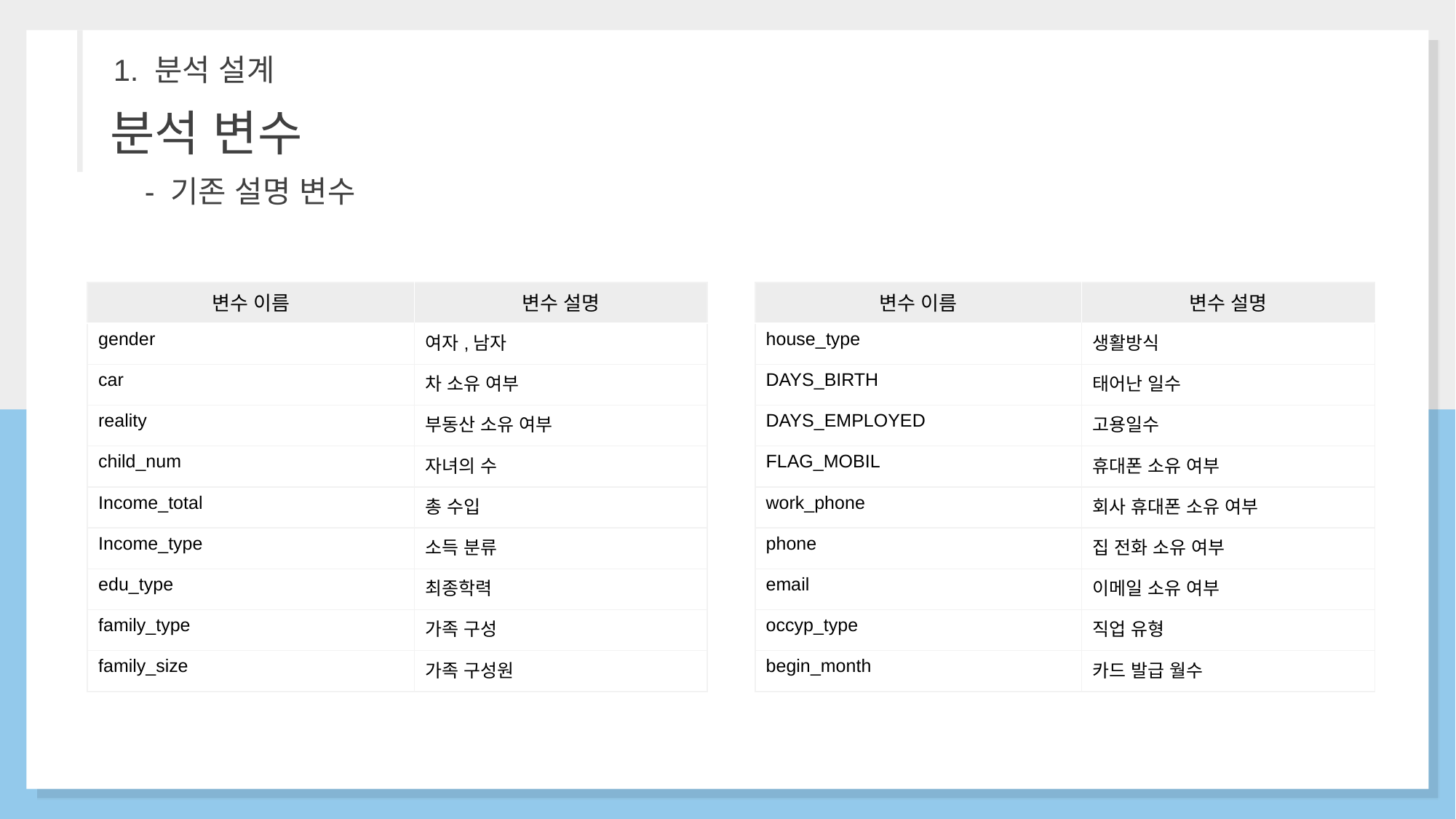

1. 분석 설계
분석 변수
- 기존 설명 변수
| 변수 이름 | 변수 설명 |
| --- | --- |
| gender | 여자,남자 |
| car | 차 소유 여부 |
| reality | 부동산 소유 여부 |
| child\_num | 자녀의 수 |
| Income\_total | 총 수입 |
| Income\_type | 소득 분류 |
| edu\_type | 최종학력 |
| family\_type | 가족 구성 |
| family\_size | 가족 구성원 |
| 변수 이름 | 변수 설명 |
| --- | --- |
| house\_type | 생활방식 |
| DAYS\_BIRTH | 태어난 일수 |
| DAYS\_EMPLOYED | 고용일수 |
| FLAG\_MOBIL | 휴대폰 소유 여부 |
| work\_phone | 회사 휴대폰 소유 여부 |
| phone | 집 전화 소유 여부 |
| email | 이메일 소유 여부 |
| occyp\_type | 직업 유형 |
| begin\_month | 카드 발급 월수 |